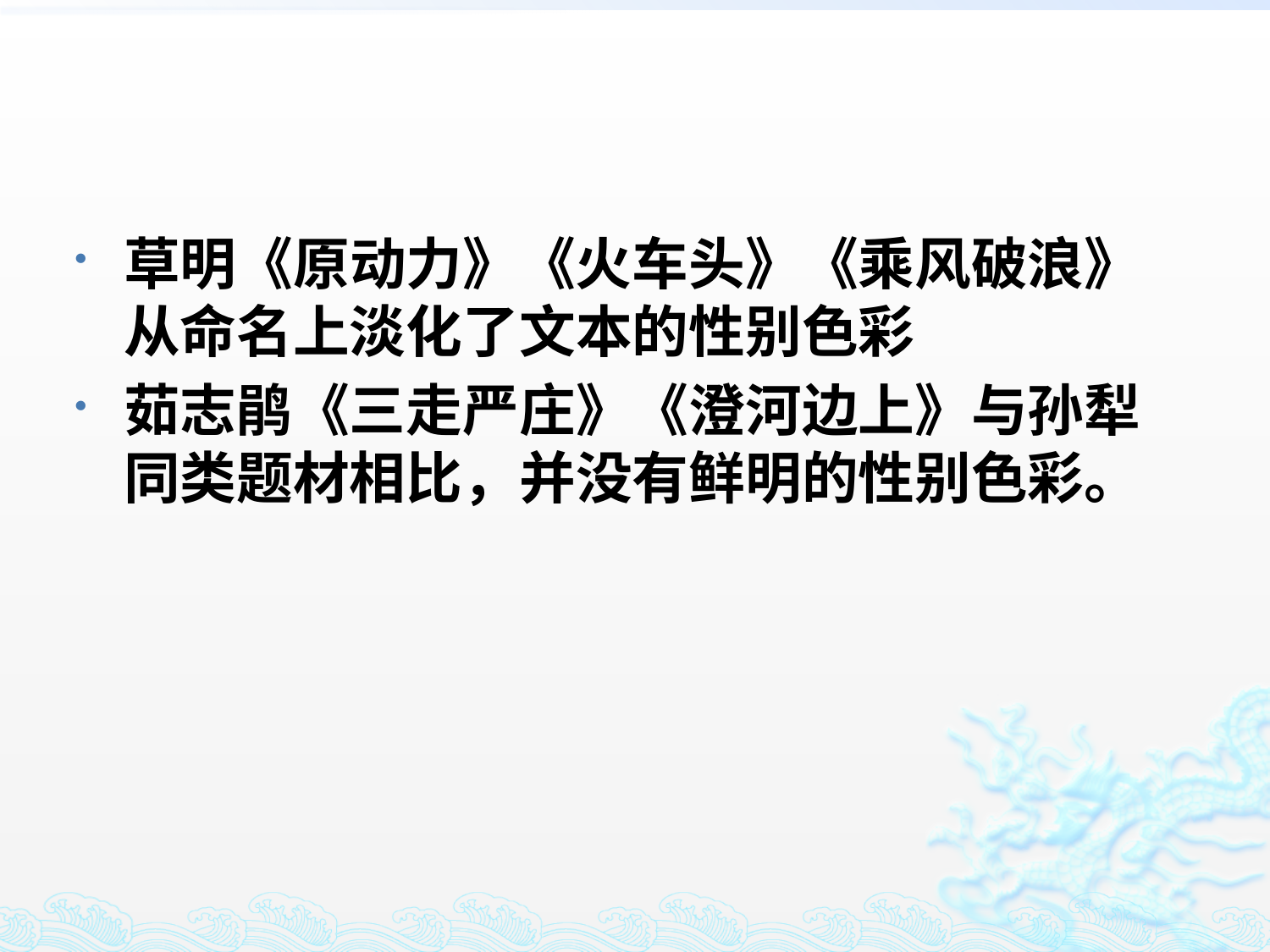

#
草明《原动力》《火车头》《乘风破浪》从命名上淡化了文本的性别色彩
茹志鹃《三走严庄》《澄河边上》与孙犁同类题材相比，并没有鲜明的性别色彩。